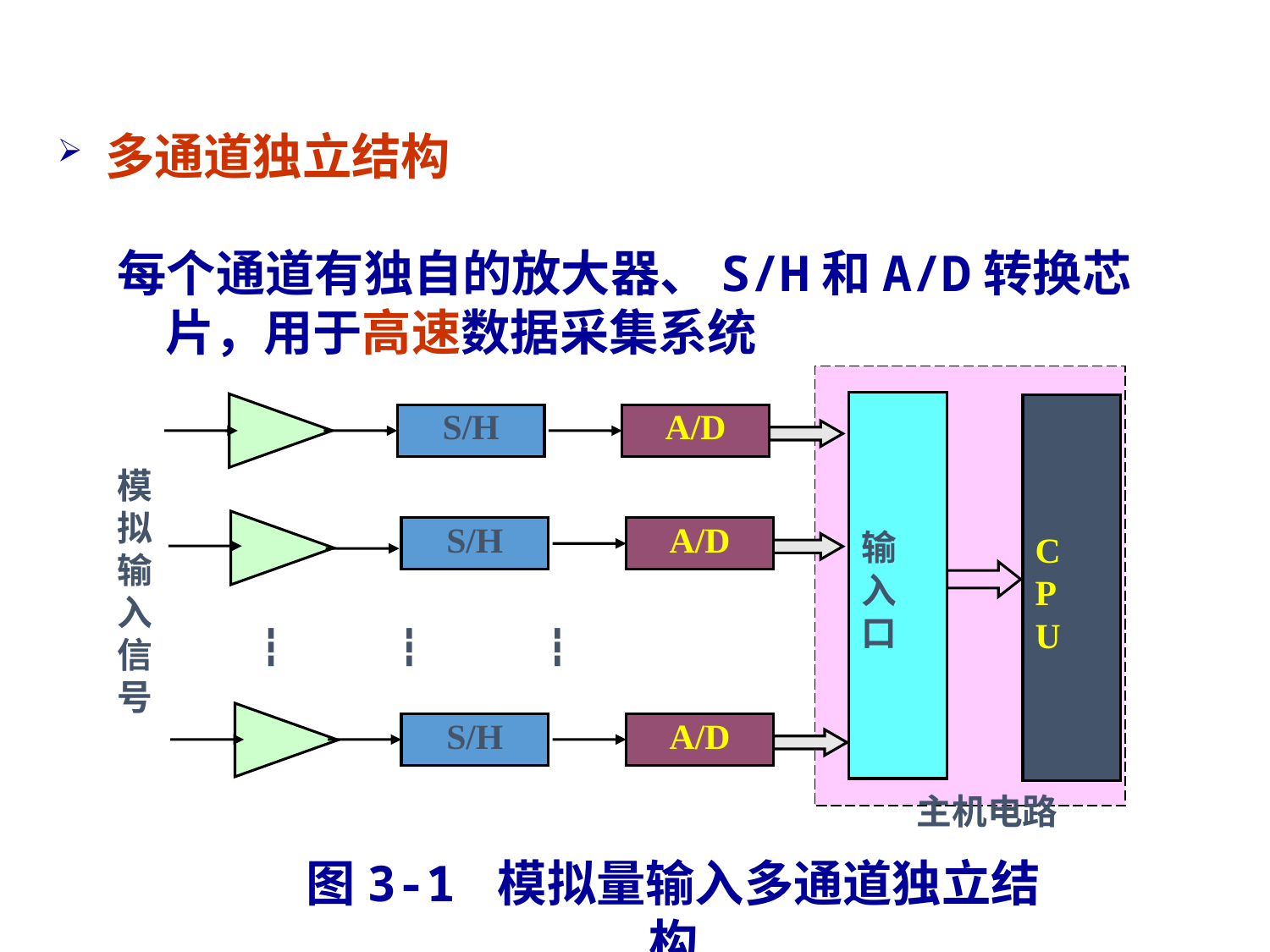

多通道独立结构
每个通道有独自的放大器、S/H和A/D转换芯片，用于高速数据采集系统

输
入
口

C
P
U
S/H
A/D

模拟输入信号

S/H
A/D

┇            ┇             ┇

S/H
A/D

主机电路
图3-1 模拟量输入多通道独立结构